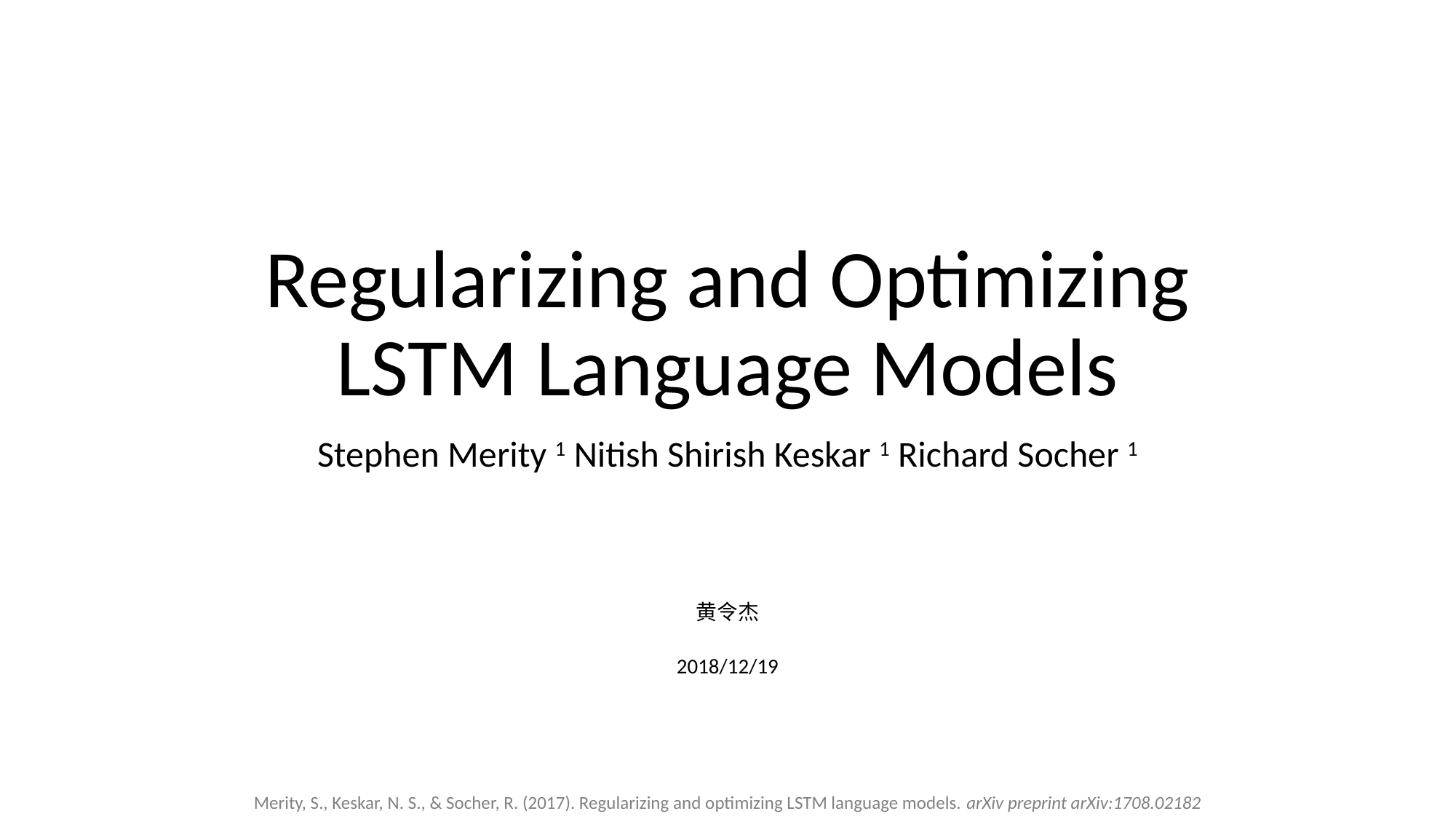

# Regularizing and Optimizing LSTM Language Models
Stephen Merity 1 Nitish Shirish Keskar 1 Richard Socher 1

黄令杰
2018/12/19
Merity, S., Keskar, N. S., & Socher, R. (2017). Regularizing and optimizing LSTM language models. arXiv preprint arXiv:1708.02182